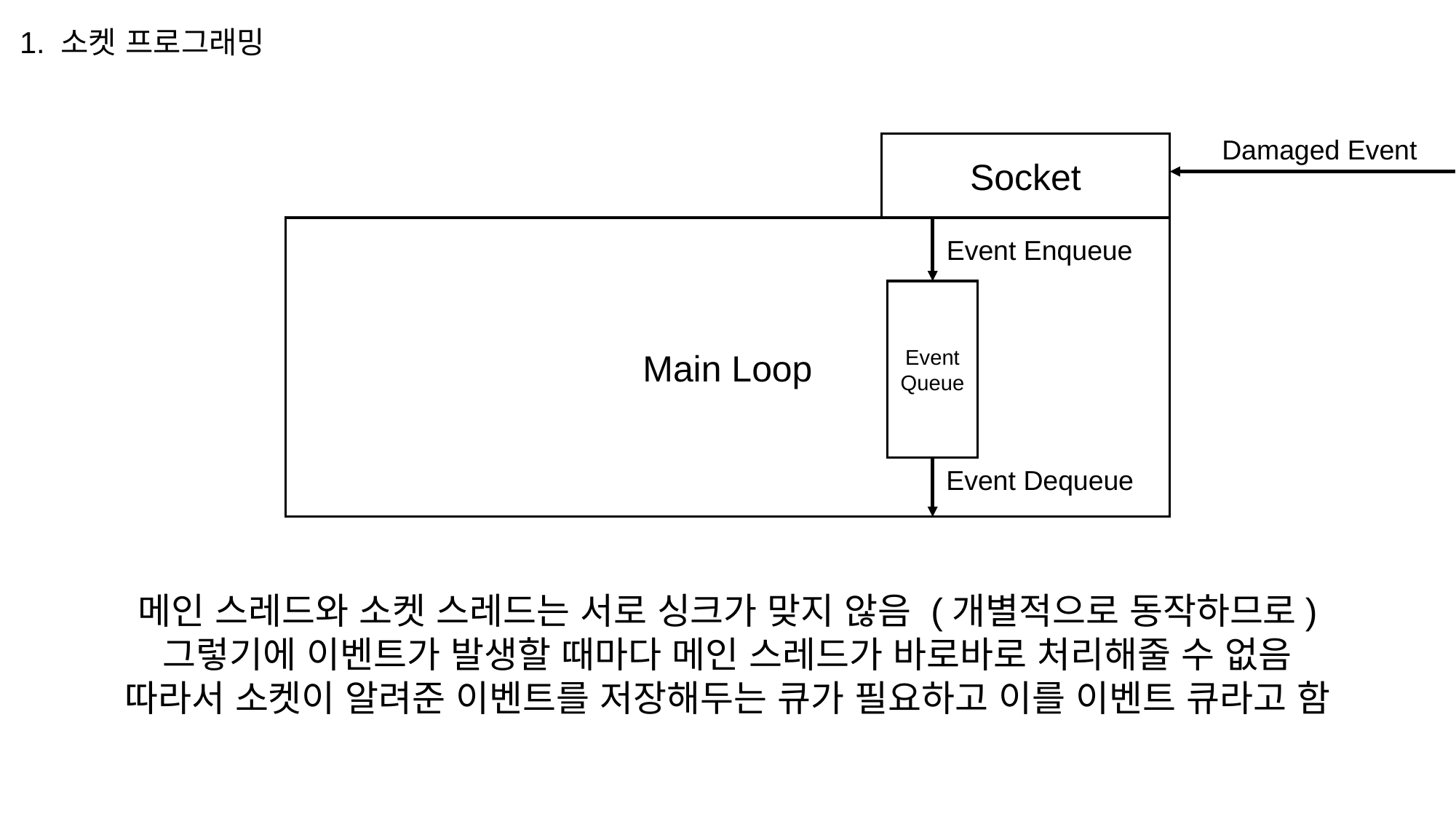

1. 소켓 프로그래밍
Damaged Event
Socket
Main Loop
Event Enqueue
Event
Queue
Event Dequeue
메인 스레드와 소켓 스레드는 서로 싱크가 맞지 않음 (개별적으로 동작하므로)
그렇기에 이벤트가 발생할 때마다 메인 스레드가 바로바로 처리해줄 수 없음
따라서 소켓이 알려준 이벤트를 저장해두는 큐가 필요하고 이를 이벤트 큐라고 함